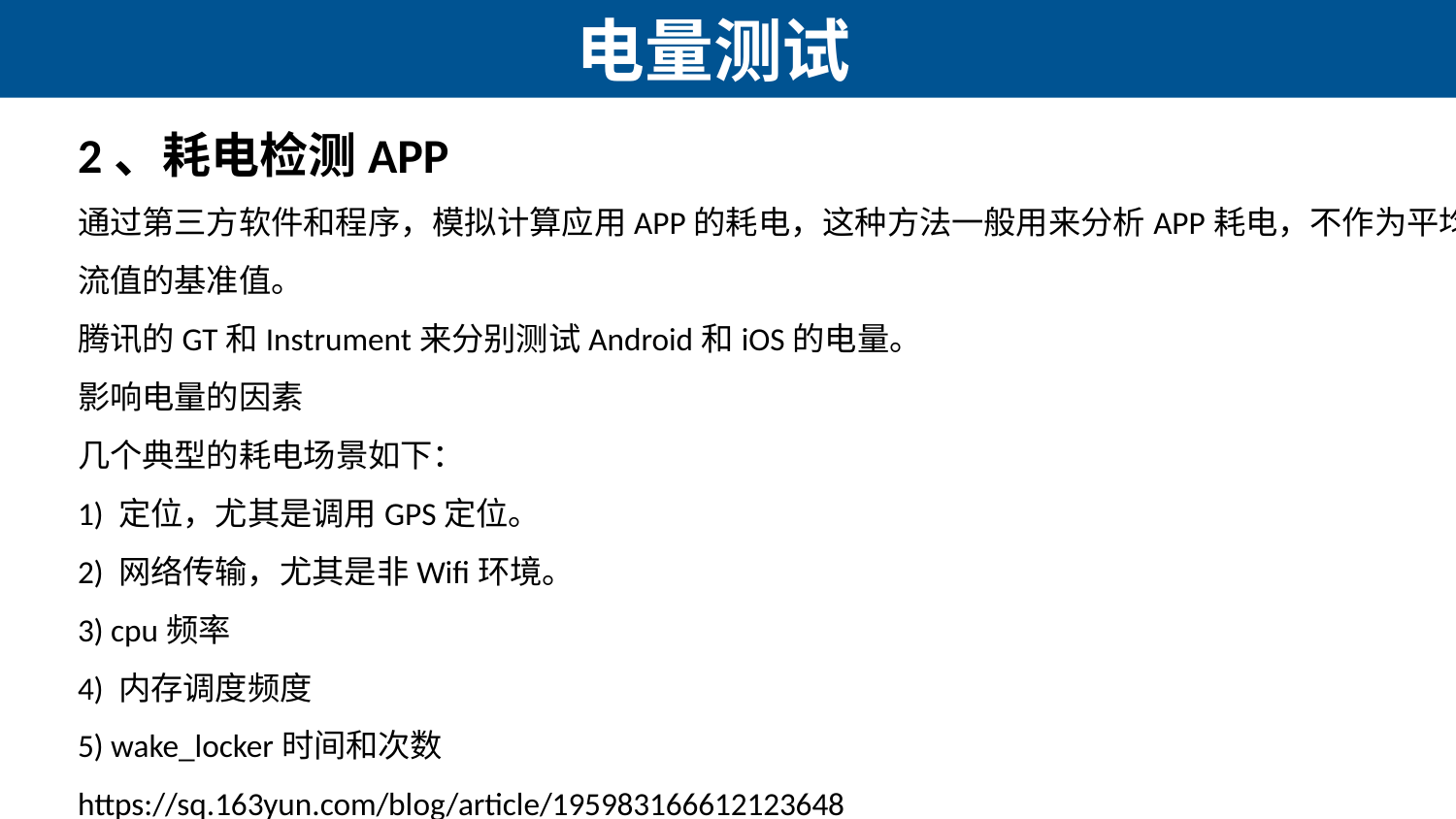

# 电量测试
2、耗电检测APP
通过第三方软件和程序，模拟计算应用APP的耗电，这种方法一般用来分析APP耗电，不作为平均电流值的基准值。
腾讯的GT和Instrument来分别测试Android和iOS的电量。
影响电量的因素
几个典型的耗电场景如下：
1) 定位，尤其是调用GPS定位。
2) 网络传输，尤其是非Wifi环境。
3) cpu频率
4) 内存调度频度
5) wake_locker时间和次数
https://sq.163yun.com/blog/article/195983166612123648